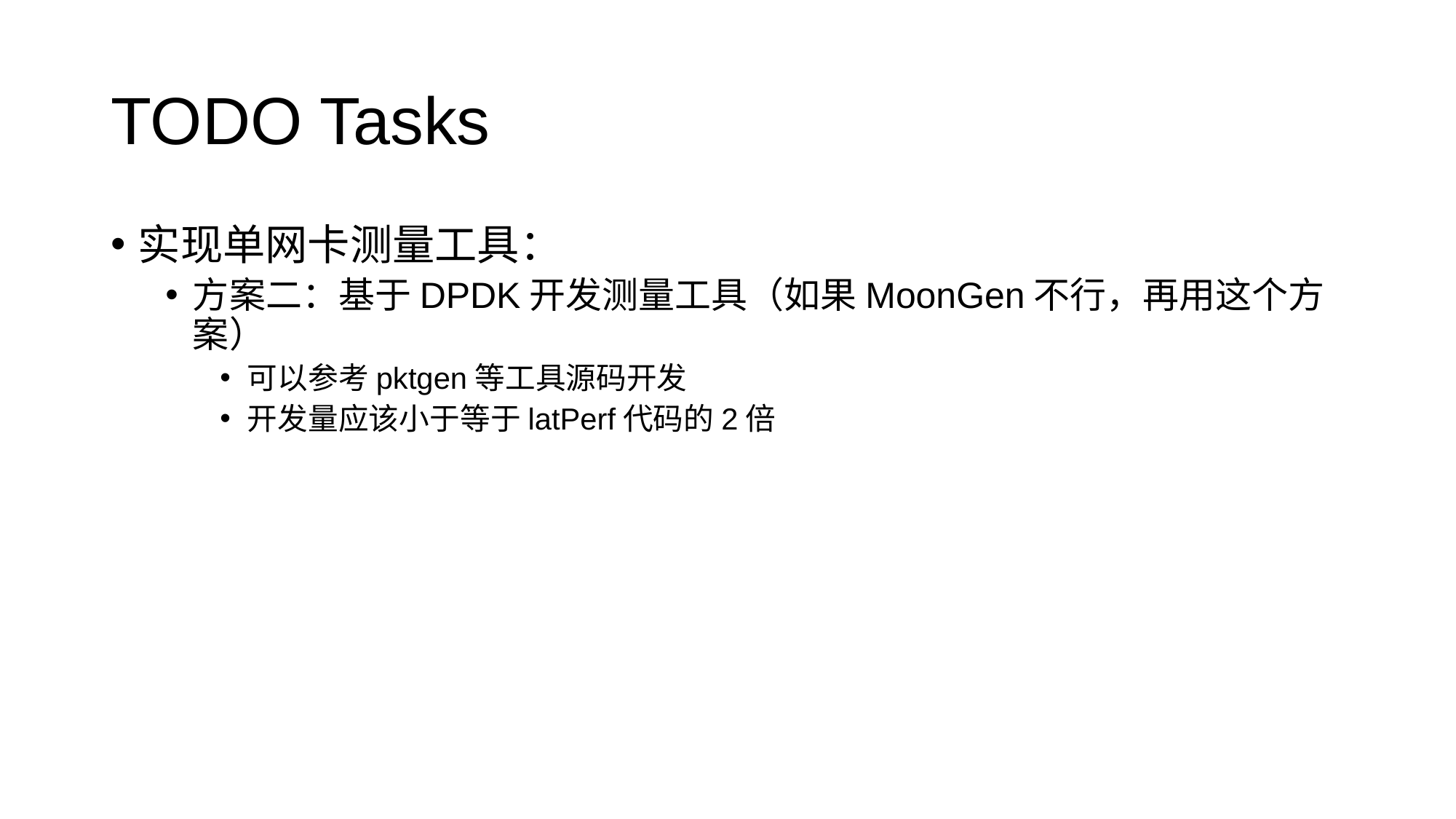

# TODO Tasks
实现单网卡测量工具：
方案二：基于DPDK开发测量工具（如果MoonGen不行，再用这个方案）
可以参考pktgen等工具源码开发
开发量应该小于等于latPerf代码的2倍